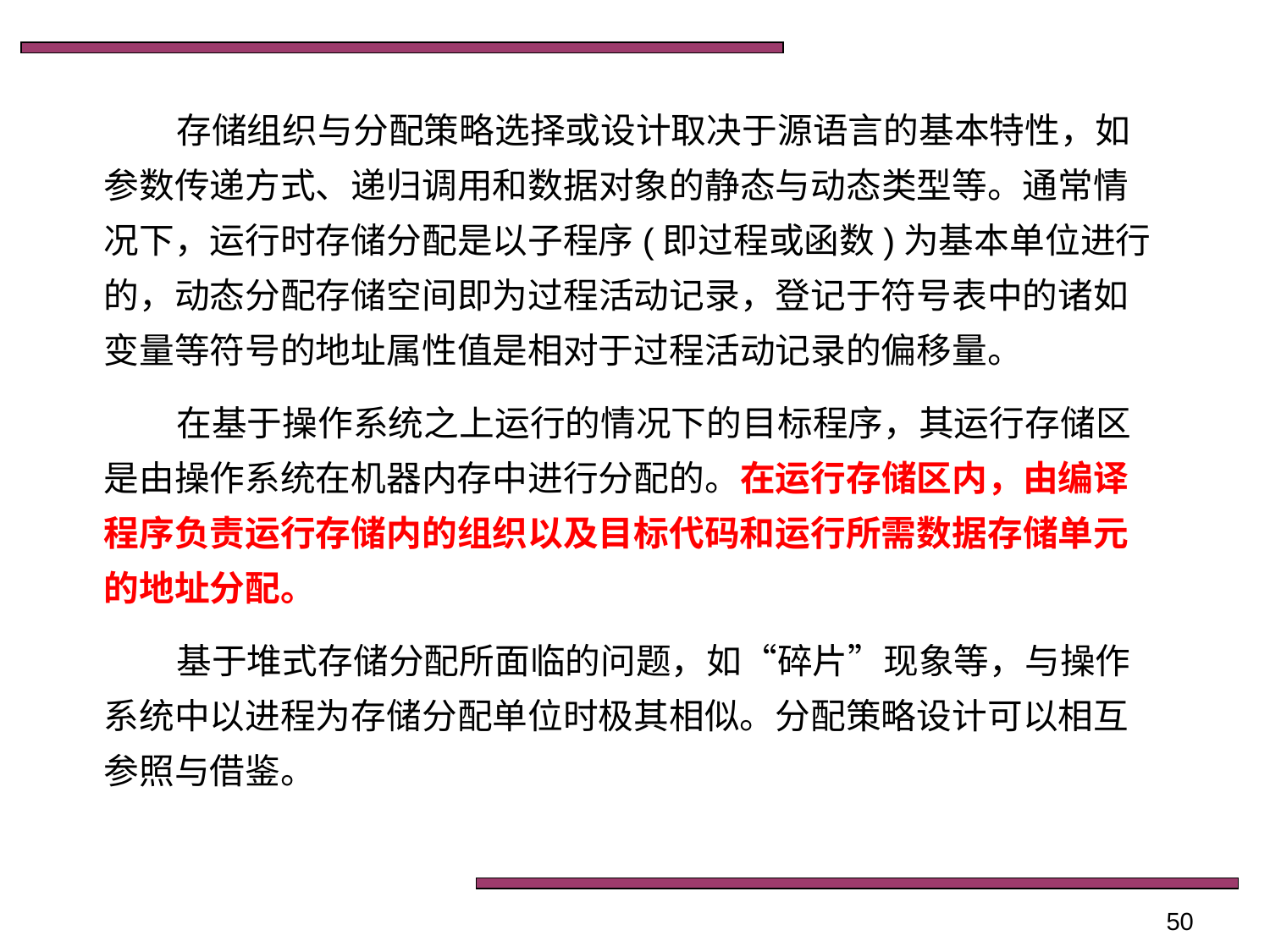

存储组织与分配策略选择或设计取决于源语言的基本特性，如参数传递方式、递归调用和数据对象的静态与动态类型等。通常情况下，运行时存储分配是以子程序(即过程或函数)为基本单位进行的，动态分配存储空间即为过程活动记录，登记于符号表中的诸如变量等符号的地址属性值是相对于过程活动记录的偏移量。
在基于操作系统之上运行的情况下的目标程序，其运行存储区是由操作系统在机器内存中进行分配的。在运行存储区内，由编译程序负责运行存储内的组织以及目标代码和运行所需数据存储单元的地址分配。
基于堆式存储分配所面临的问题，如“碎片”现象等，与操作系统中以进程为存储分配单位时极其相似。分配策略设计可以相互参照与借鉴。
50